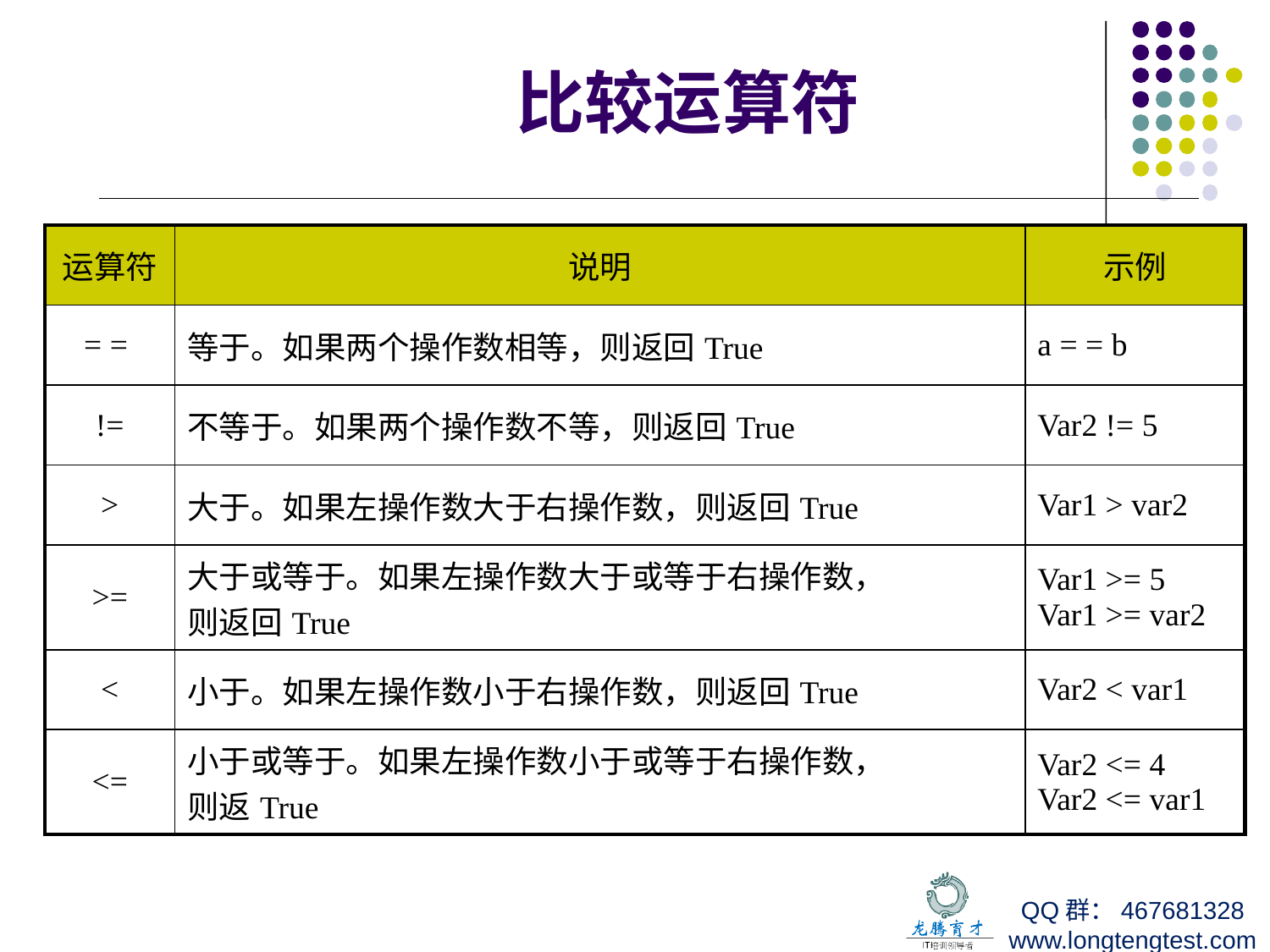

# 比较运算符
| 运算符 | 说明 | 示例 |
| --- | --- | --- |
| = = | 等于。如果两个操作数相等，则返回True | a = = b |
| != | 不等于。如果两个操作数不等，则返回True | Var2 != 5 |
| > | 大于。如果左操作数大于右操作数，则返回True | Var1 > var2 |
| >= | 大于或等于。如果左操作数大于或等于右操作数， 则返回True | Var1 >= 5 Var1 >= var2 |
| < | 小于。如果左操作数小于右操作数，则返回True | Var2 < var1 |
| <= | 小于或等于。如果左操作数小于或等于右操作数， 则返True | Var2 <= 4 Var2 <= var1 |